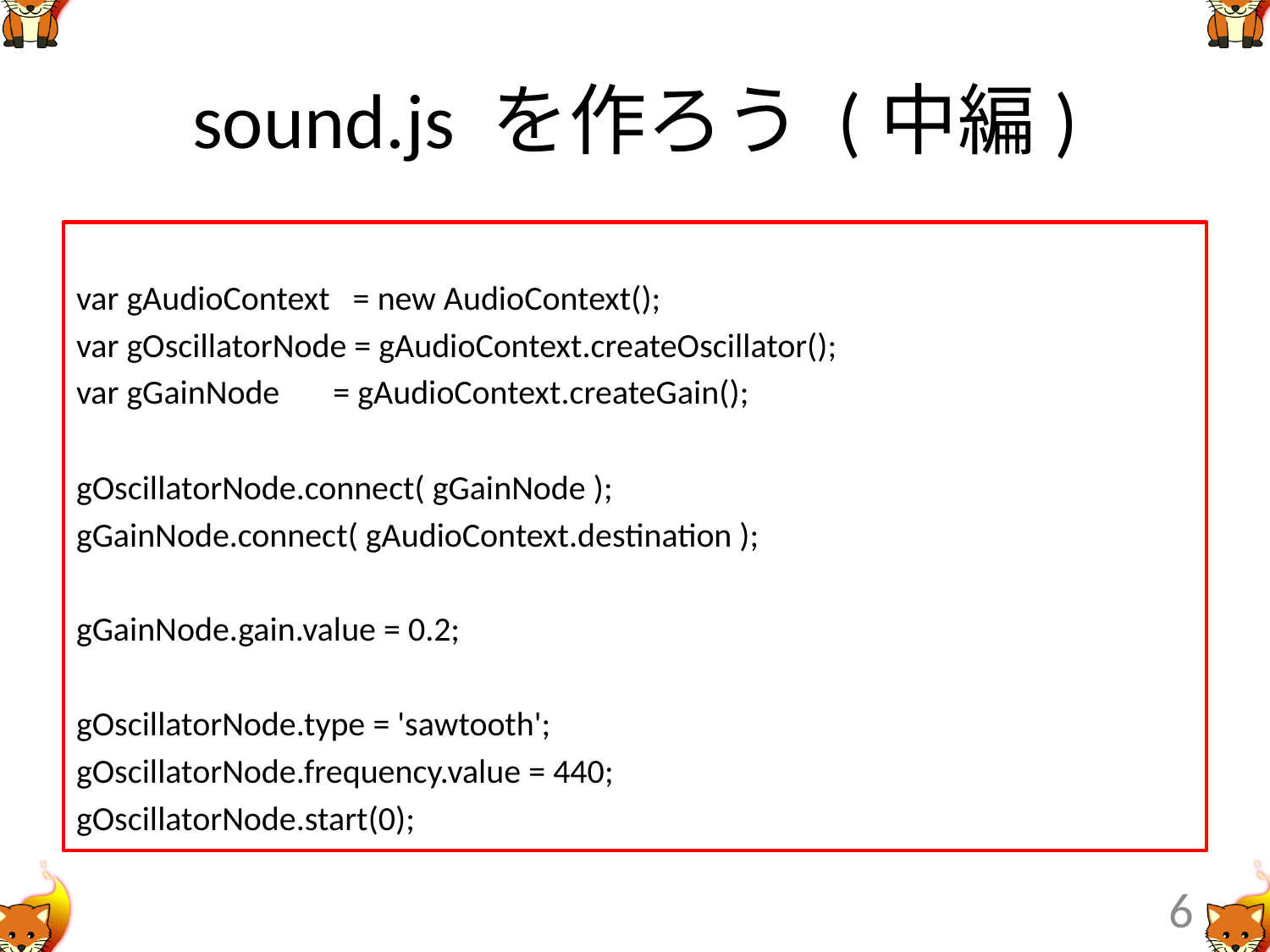

# sound.js を作ろう (中編)

var gAudioContext   = new AudioContext();
var gOscillatorNode = gAudioContext.createOscillator();
var gGainNode       = gAudioContext.createGain();

gOscillatorNode.connect( gGainNode );
gGainNode.connect( gAudioContext.destination );

gGainNode.gain.value = 0.2;

gOscillatorNode.type = 'sawtooth';
gOscillatorNode.frequency.value = 440;
gOscillatorNode.start(0);

6